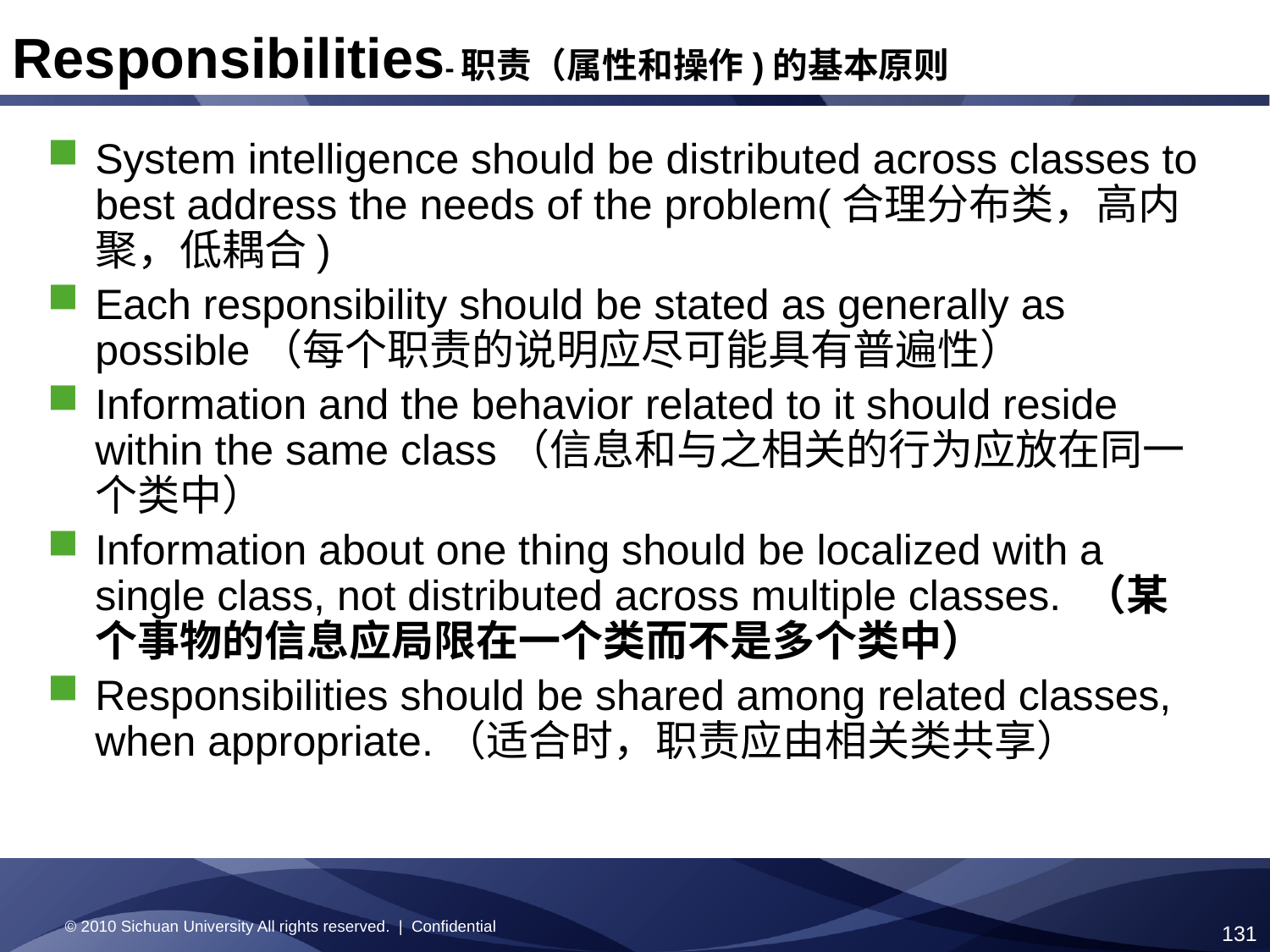

Responsibilities-职责（属性和操作)的基本原则
System intelligence should be distributed across classes to best address the needs of the problem(合理分布类，高内聚，低耦合)
Each responsibility should be stated as generally as possible（每个职责的说明应尽可能具有普遍性）
Information and the behavior related to it should reside within the same class（信息和与之相关的行为应放在同一个类中）
Information about one thing should be localized with a single class, not distributed across multiple classes. （某个事物的信息应局限在一个类而不是多个类中）
Responsibilities should be shared among related classes, when appropriate.（适合时，职责应由相关类共享）
© 2010 Sichuan University All rights reserved.  |  Confidential
131